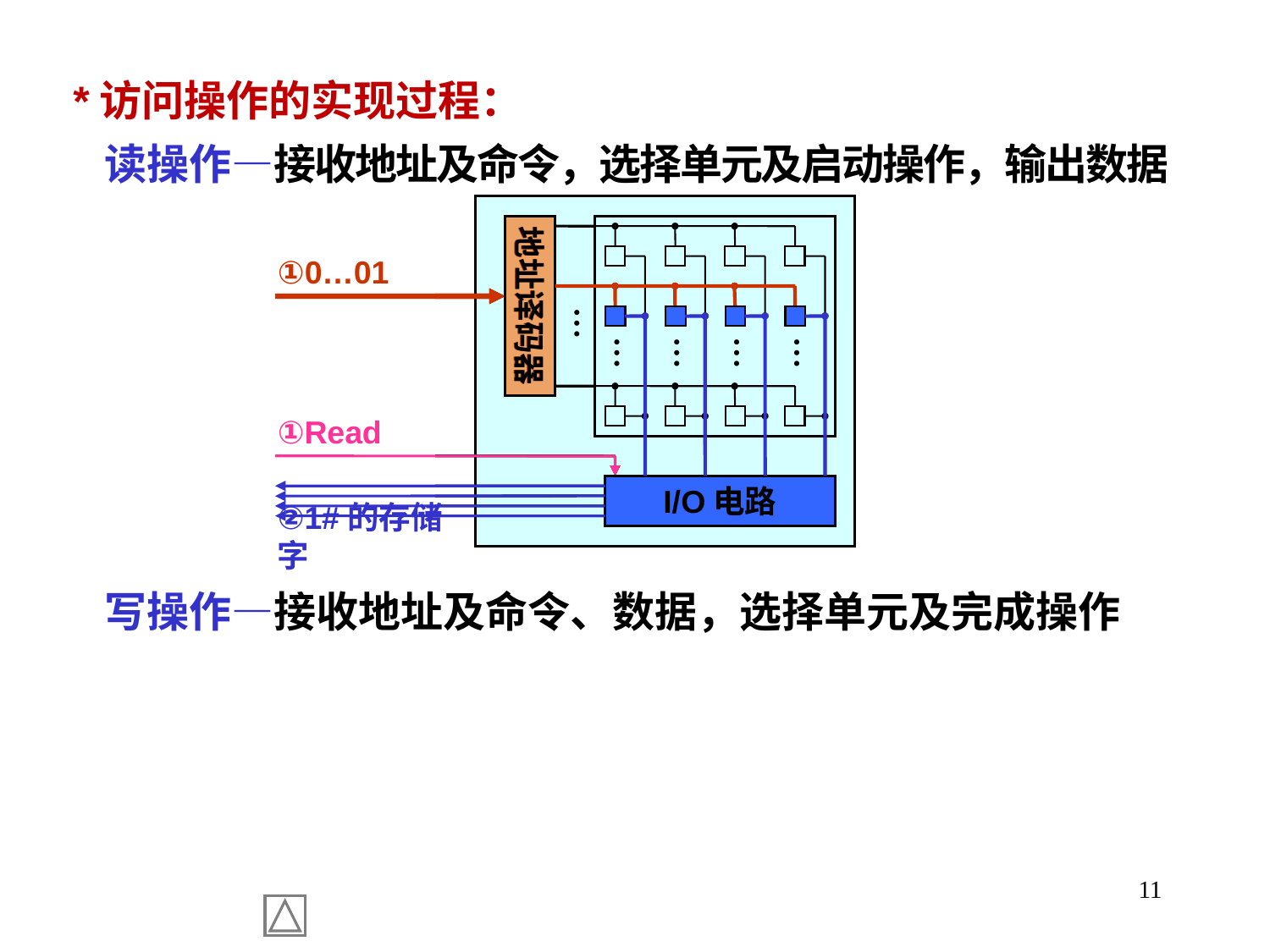

*访问操作的实现过程：
      读操作—接收地址及命令，选择单元及启动操作，输出数据

地址译码器

…

…
…
…
…

I/O电路

地址译码器
①0…01

①Read

I/O电路

②1#的存储字
      写操作—接收地址及命令、数据，选择单元及完成操作
11